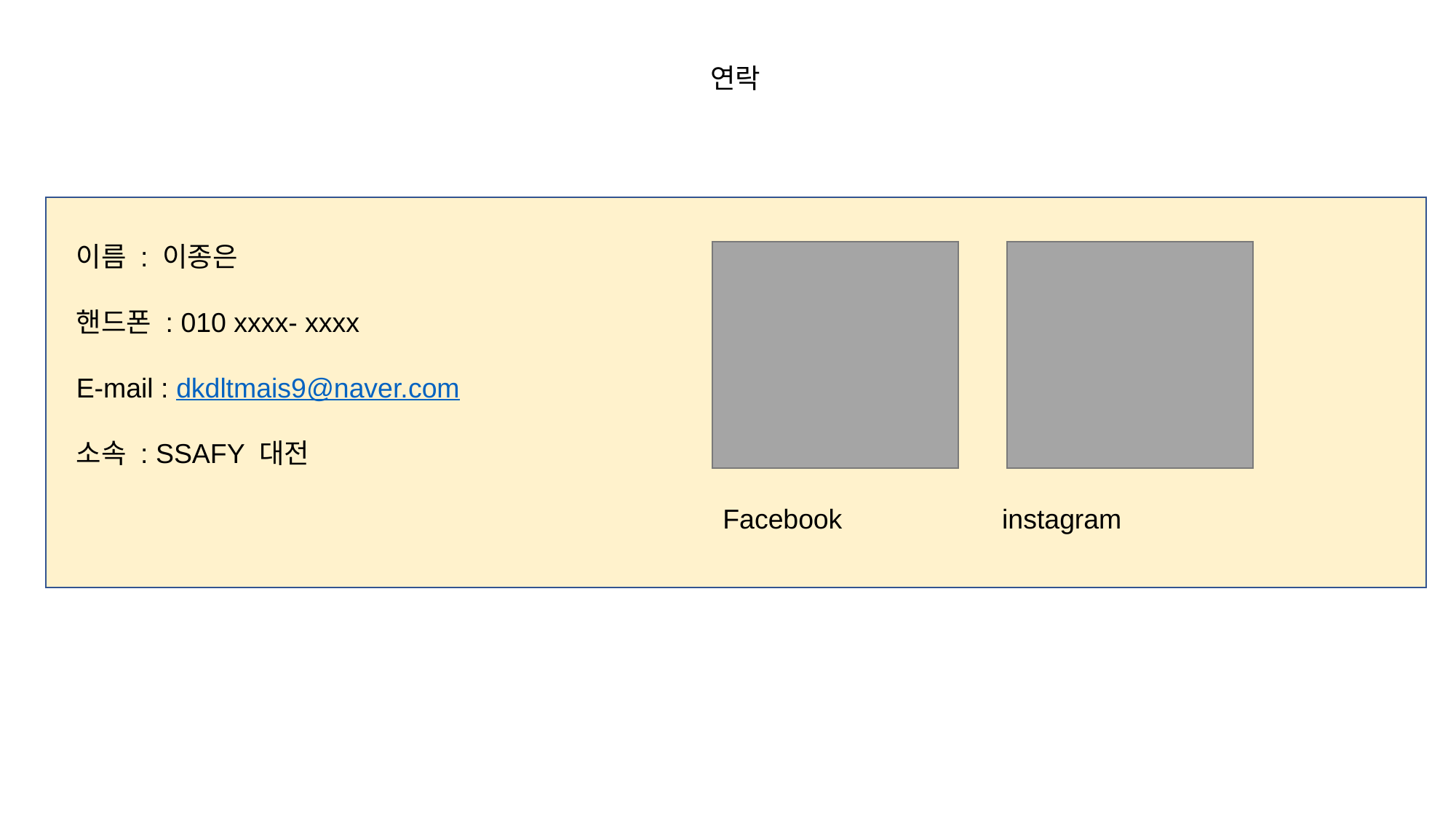

연락

이름 : 이종은

핸드폰 : 010 xxxx- xxxx

E-mail : dkdltmais9@naver.com

소속 : SSAFY 대전

Facebook                     instagram